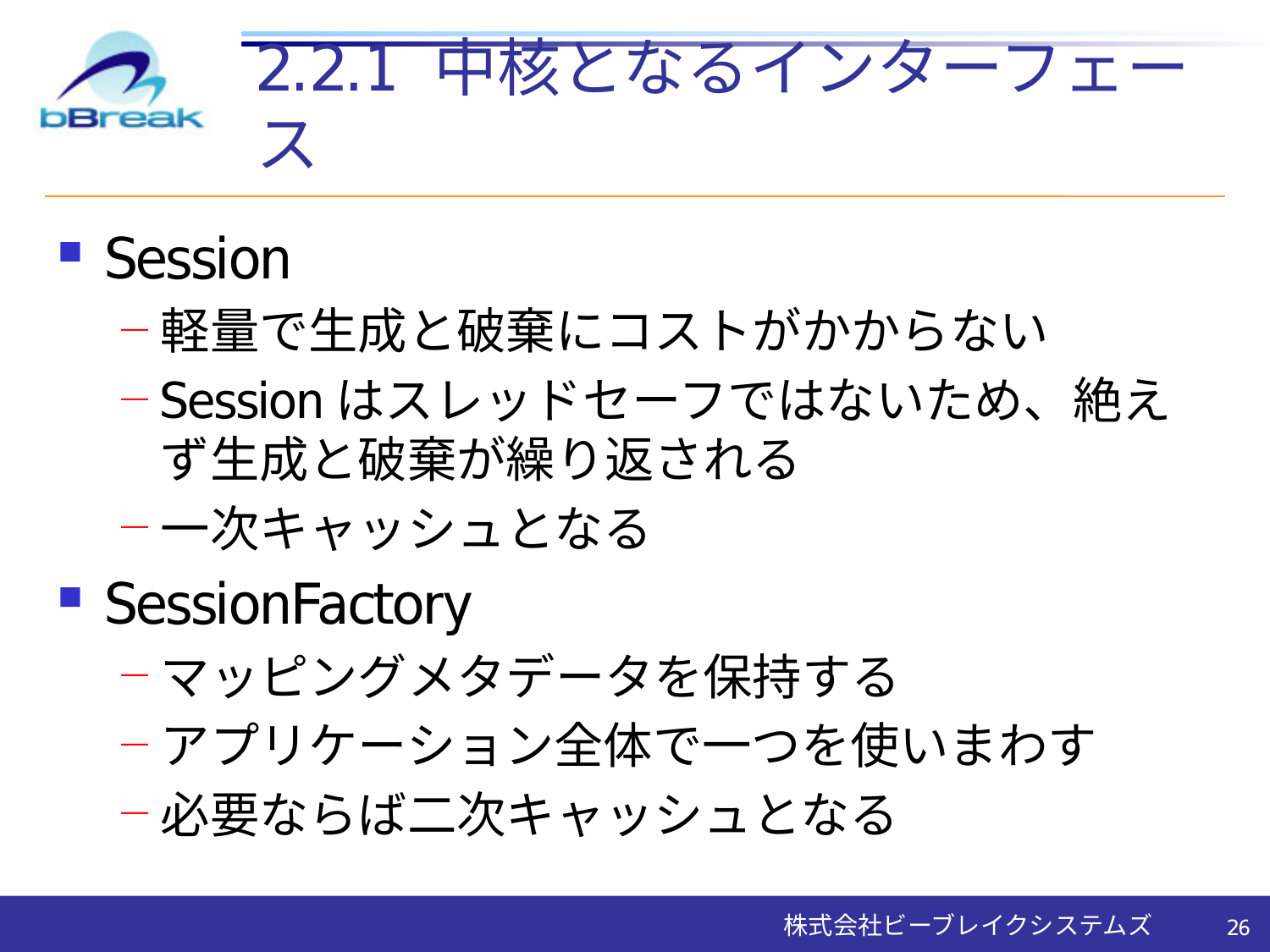

# 2.2.1 中核となるインターフェース
Session
軽量で生成と破棄にコストがかからない
Sessionはスレッドセーフではないため、絶えず生成と破棄が繰り返される
一次キャッシュとなる
SessionFactory
マッピングメタデータを保持する
アプリケーション全体で一つを使いまわす
必要ならば二次キャッシュとなる